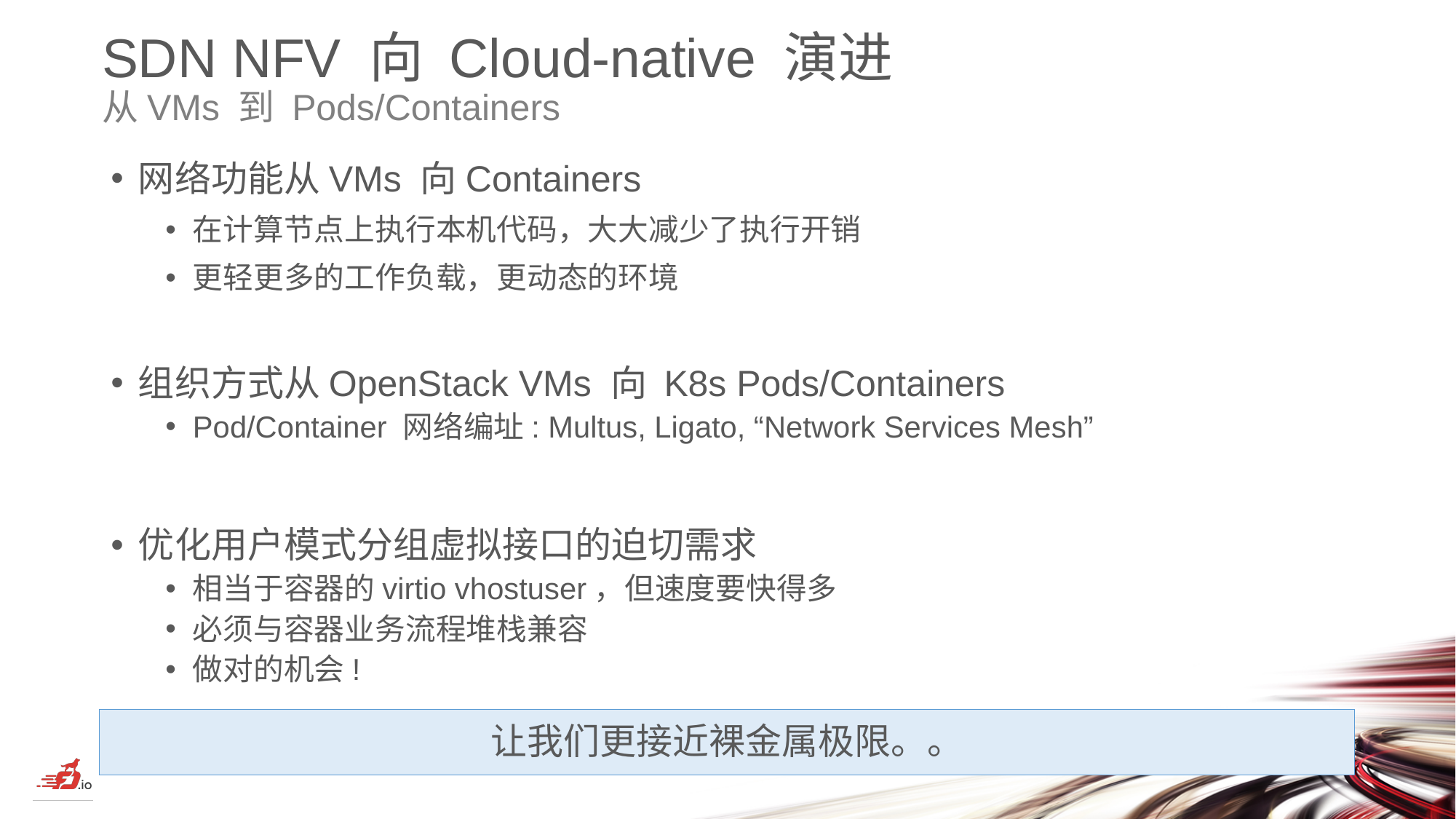

# SDN NFV 向 Cloud-native 演进 从VMs 到 Pods/Containers
网络功能从VMs 向Containers
在计算节点上执行本机代码，大大减少了执行开销
更轻更多的工作负载，更动态的环境

组织方式从OpenStack VMs 向 K8s Pods/Containers
Pod/Container 网络编址: Multus, Ligato, “Network Services Mesh”

优化用户模式分组虚拟接口的迫切需求
相当于容器的virtio vhostuser，但速度要快得多
必须与容器业务流程堆栈兼容
做对的机会!

让我们更接近裸金属极限。。